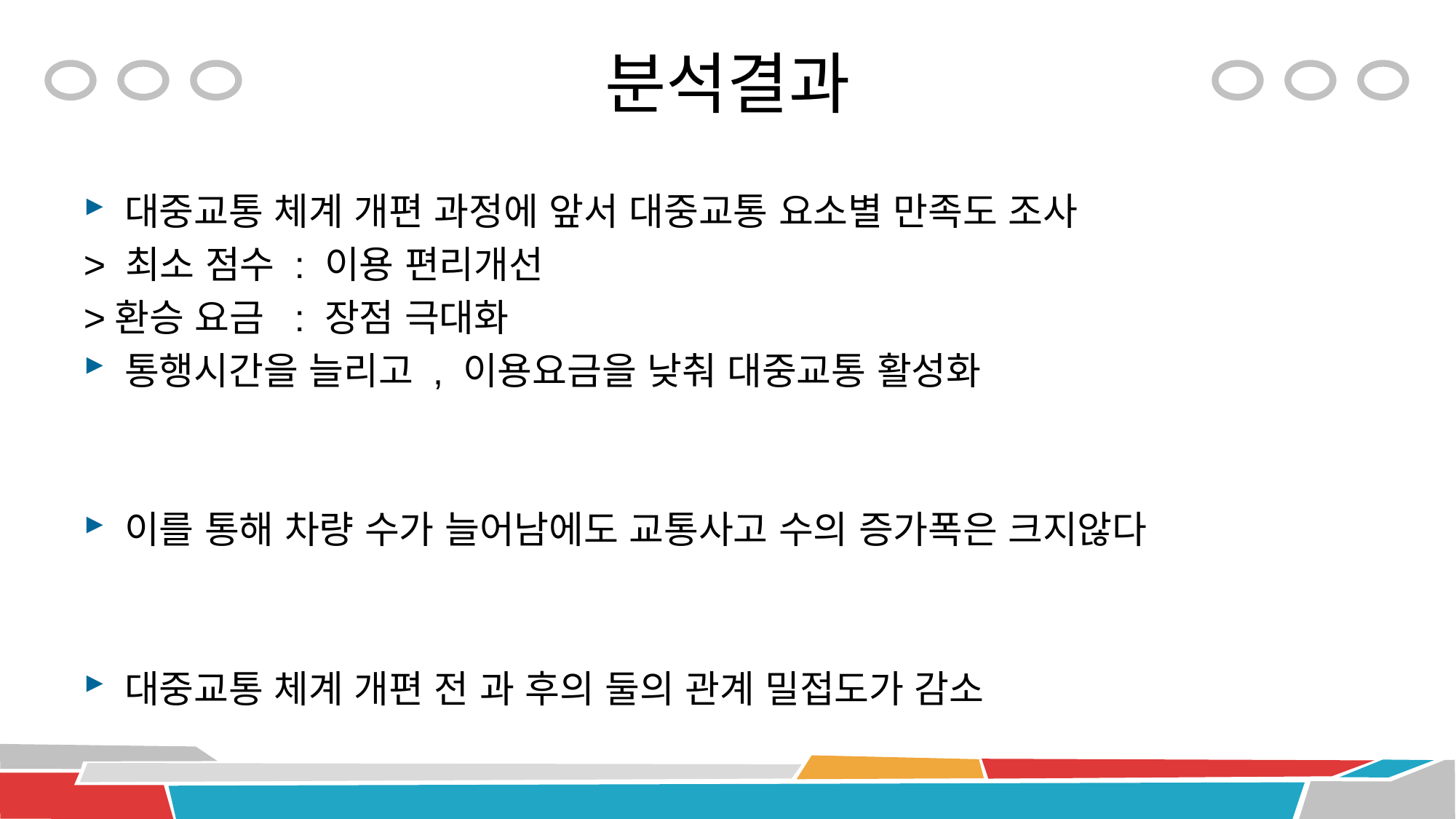

# 분석결과
대중교통 체계 개편 과정에 앞서 대중교통 요소별 만족도 조사
> 최소 점수 : 이용 편리개선
>환승 요금  : 장점 극대화
통행시간을 늘리고 , 이용요금을 낮춰 대중교통 활성화

이를 통해 차량 수가 늘어남에도 교통사고 수의 증가폭은 크지않다

대중교통 체계 개편 전 과 후의 둘의 관계 밀접도가 감소